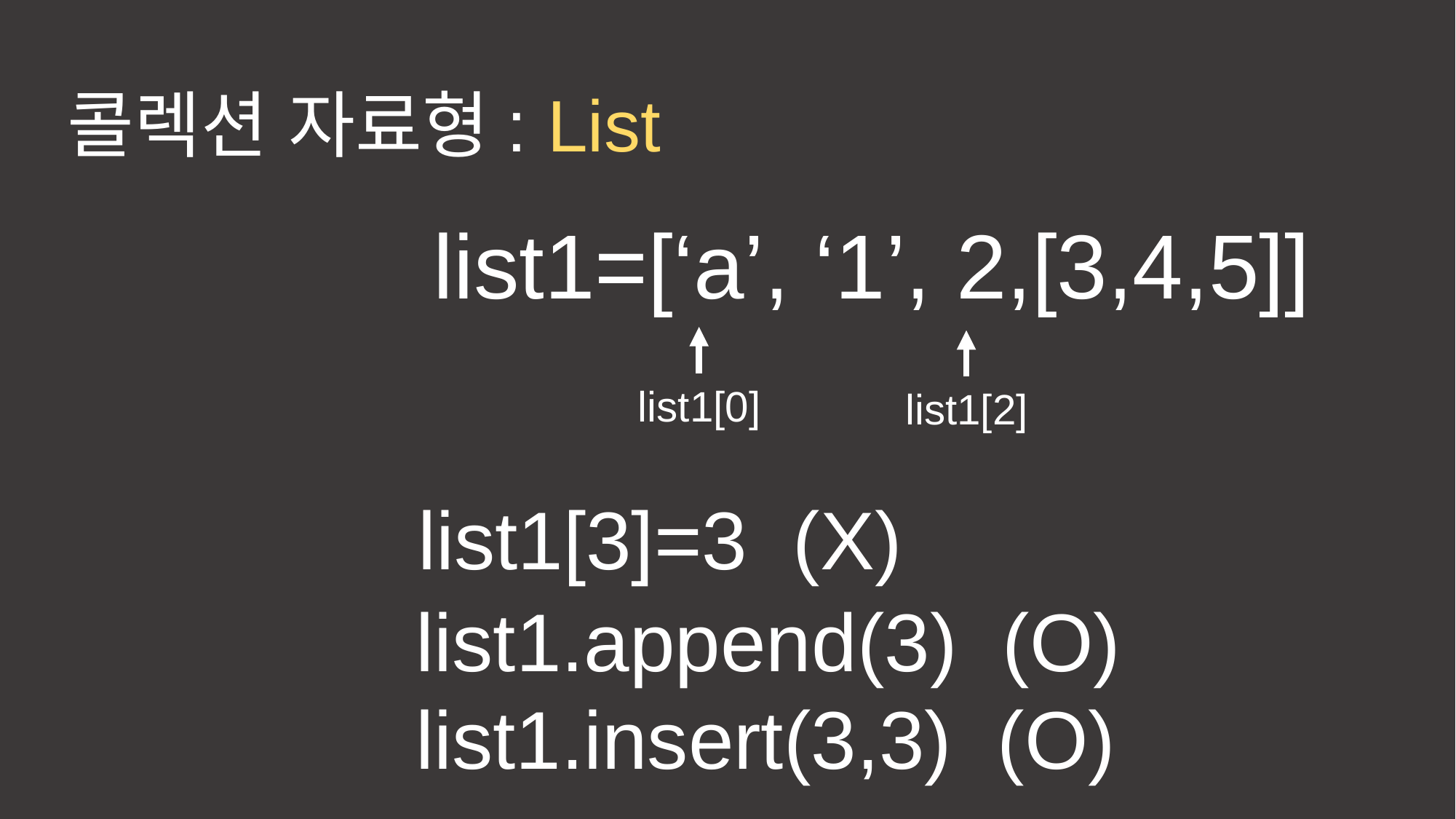

콜렉션 자료형: List
list1=[‘a’, ‘1’, 2,[3,4,5]]
list1[0]
list1[2]
list1[3]=3  (X)
list1.append(3)  (O)
list1.insert(3,3)  (O)